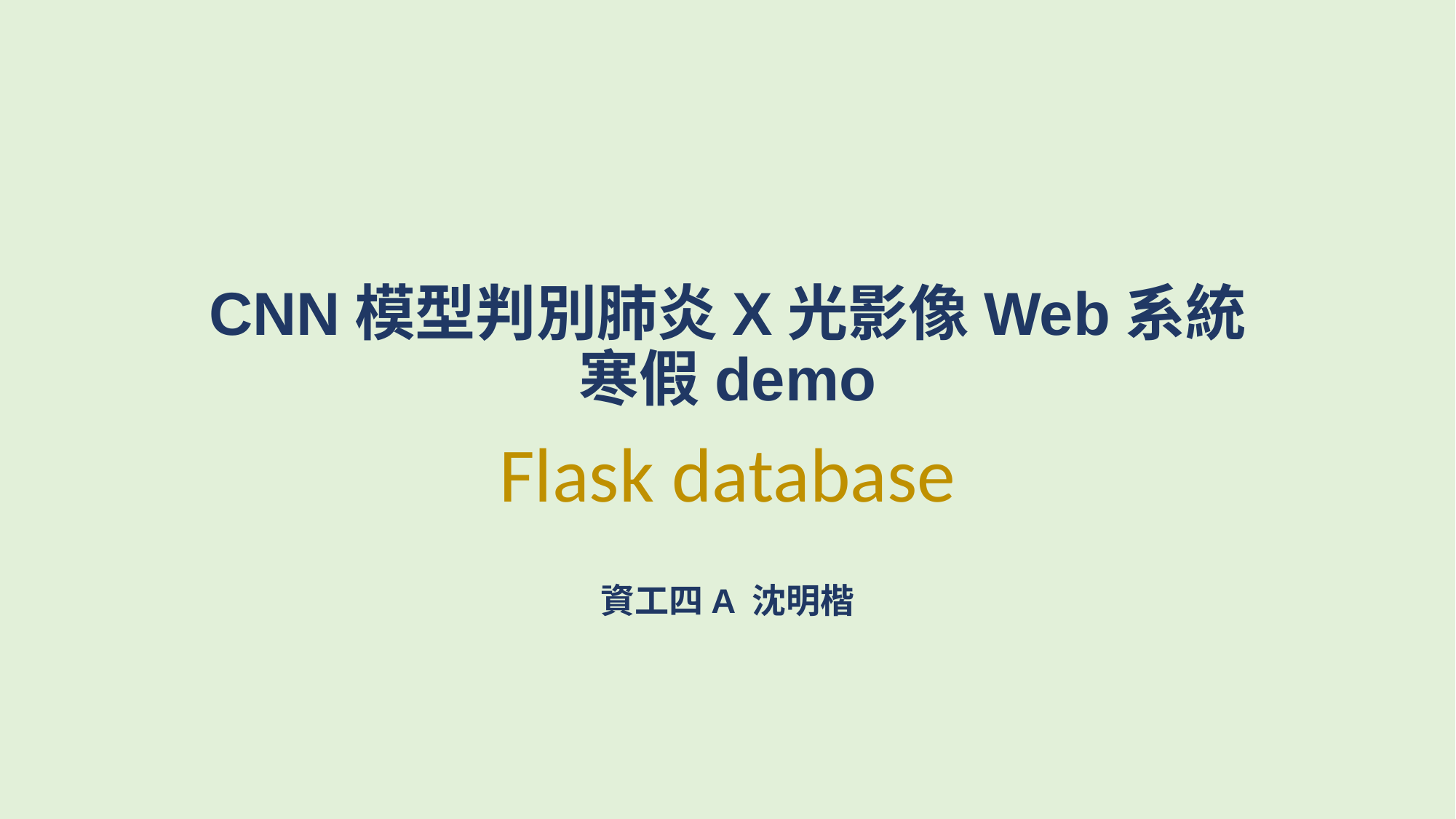

# CNN模型判別肺炎X光影像Web系統 寒假demo
Flask database

資工四A 沈明楷